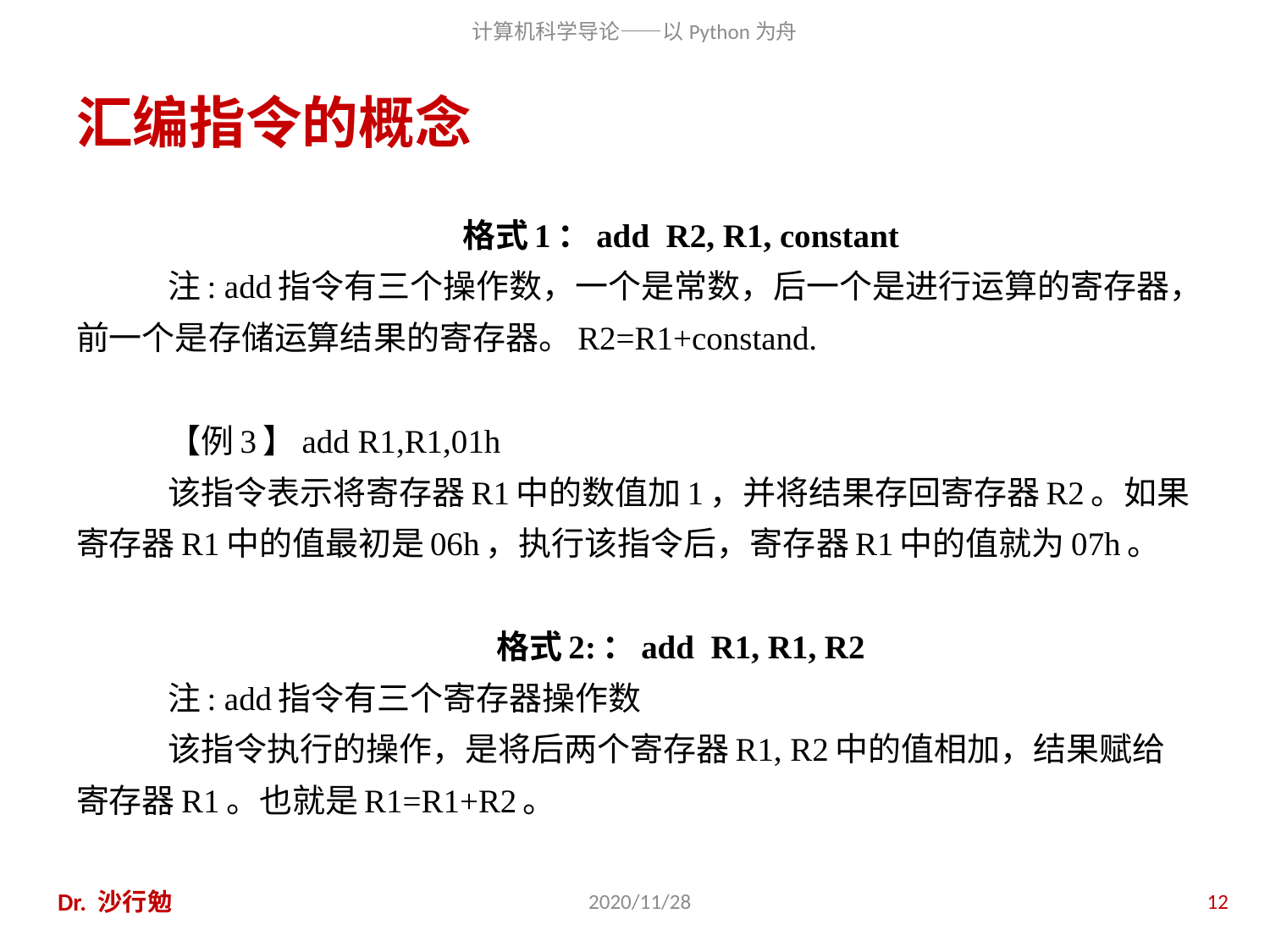

# 汇编指令的概念
格式1：add  R2, R1, constant
注: add指令有三个操作数，一个是常数，后一个是进行运算的寄存器，前一个是存储运算结果的寄存器。R2=R1+constand.

【例3】add R1,R1,01h
该指令表示将寄存器R1中的数值加1，并将结果存回寄存器R2。如果寄存器R1中的值最初是06h，执行该指令后，寄存器R1中的值就为07h。

格式2:：add  R1, R1, R2
注: add指令有三个寄存器操作数
该指令执行的操作，是将后两个寄存器R1, R2中的值相加，结果赋给寄存器R1。也就是R1=R1+R2。
Dr. 沙行勉
2020/11/28
12